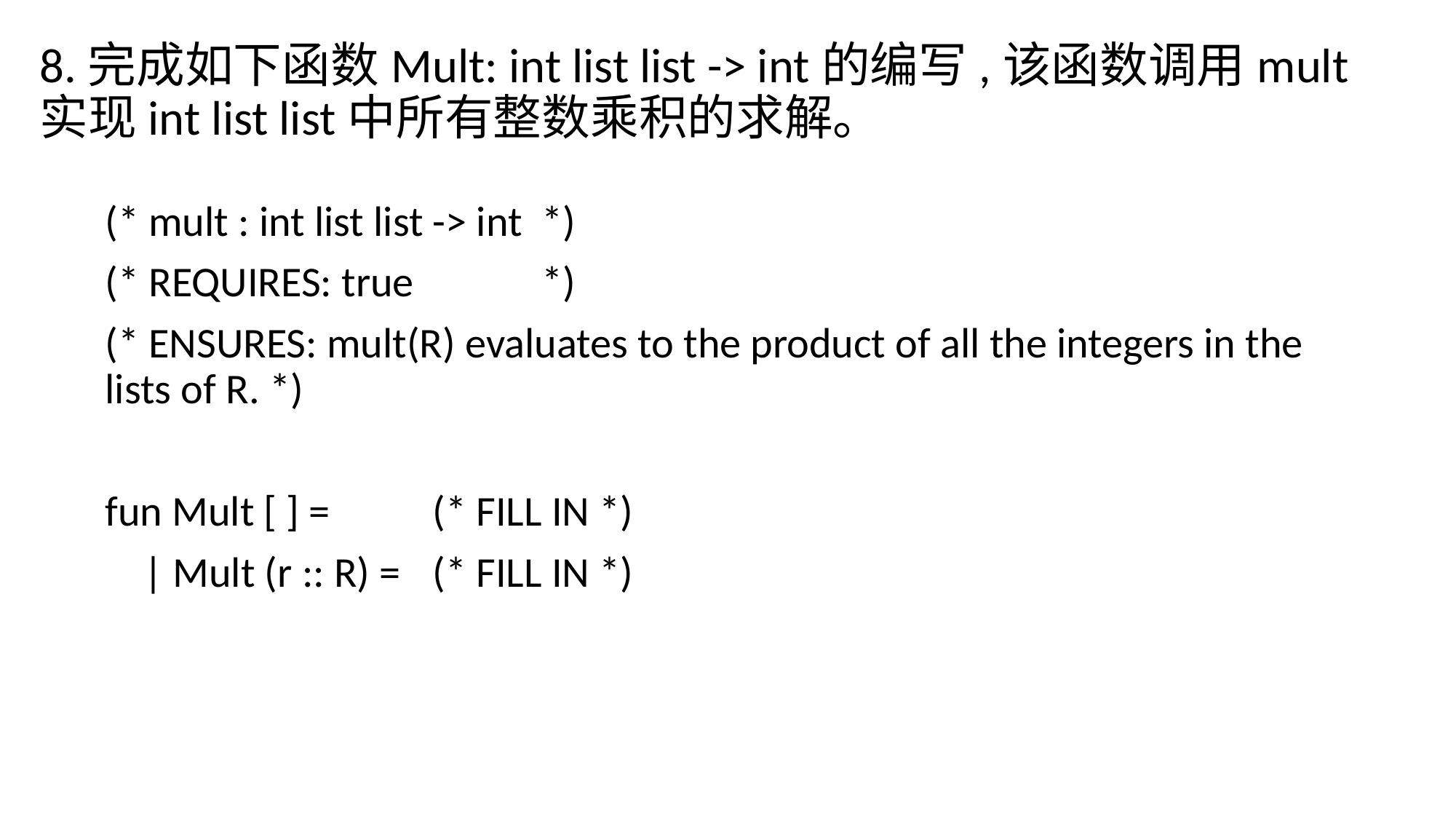

# 8.完成如下函数Mult: int list list -> int的编写,该函数调用mult 实现int list list中所有整数乘积的求解。
(* mult : int list list -> int 	*)
(* REQUIRES: true		*)
(* ENSURES: mult(R) evaluates to the product of all the integers in the lists of R. *)

fun Mult [ ] = 	(* FILL IN *)
    | Mult (r :: R) = 	(* FILL IN *)